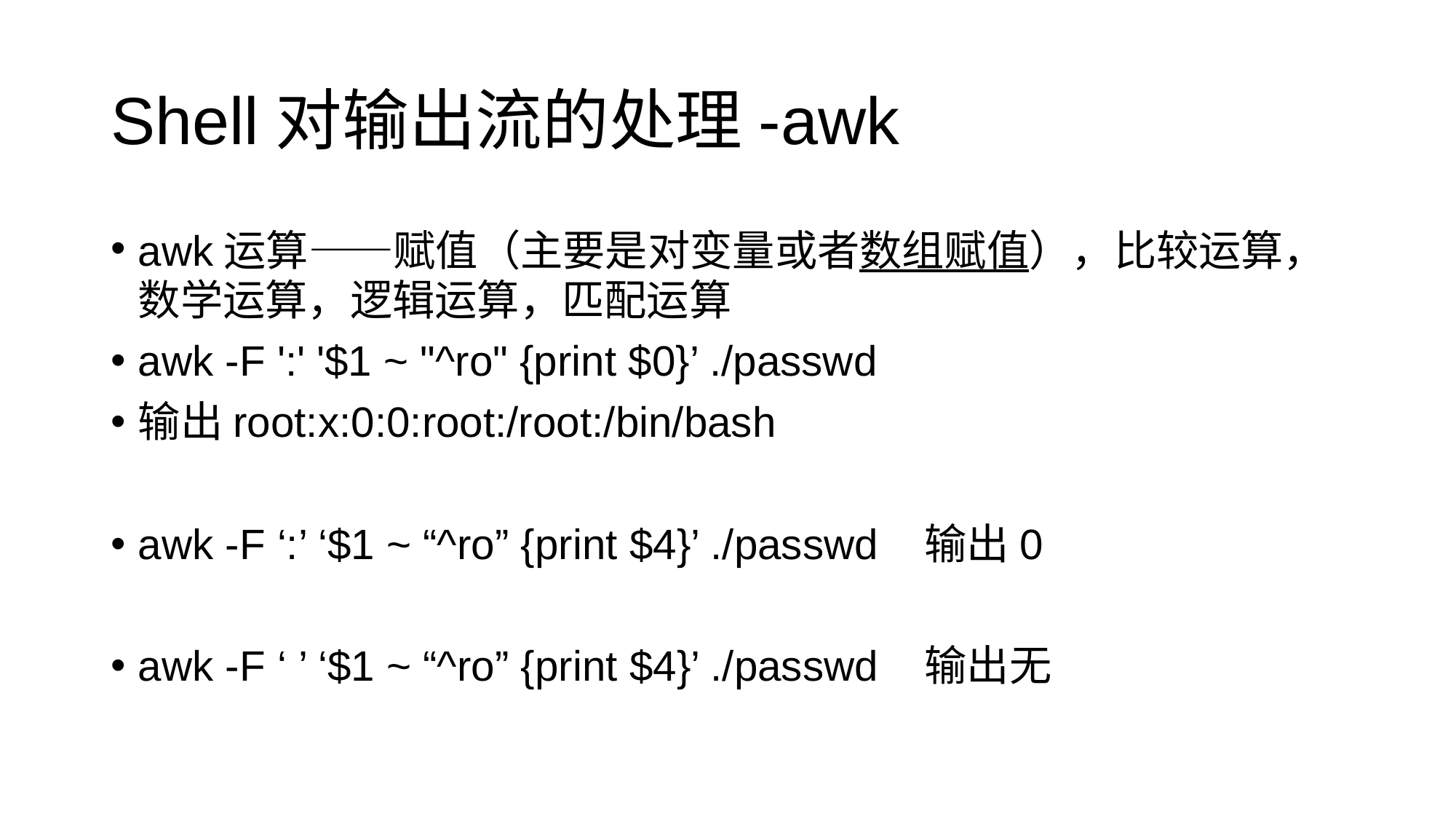

# Shell对输出流的处理-awk
awk运算——赋值（主要是对变量或者数组赋值），比较运算，数学运算，逻辑运算，匹配运算
awk -F ':' '$1 ~ "^ro" {print $0}’ ./passwd
输出root:x:0:0:root:/root:/bin/bash

awk -F ‘:’ ‘$1 ~ “^ro” {print $4}’ ./passwd   输出0

awk -F ‘ ’ ‘$1 ~ “^ro” {print $4}’ ./passwd   输出无